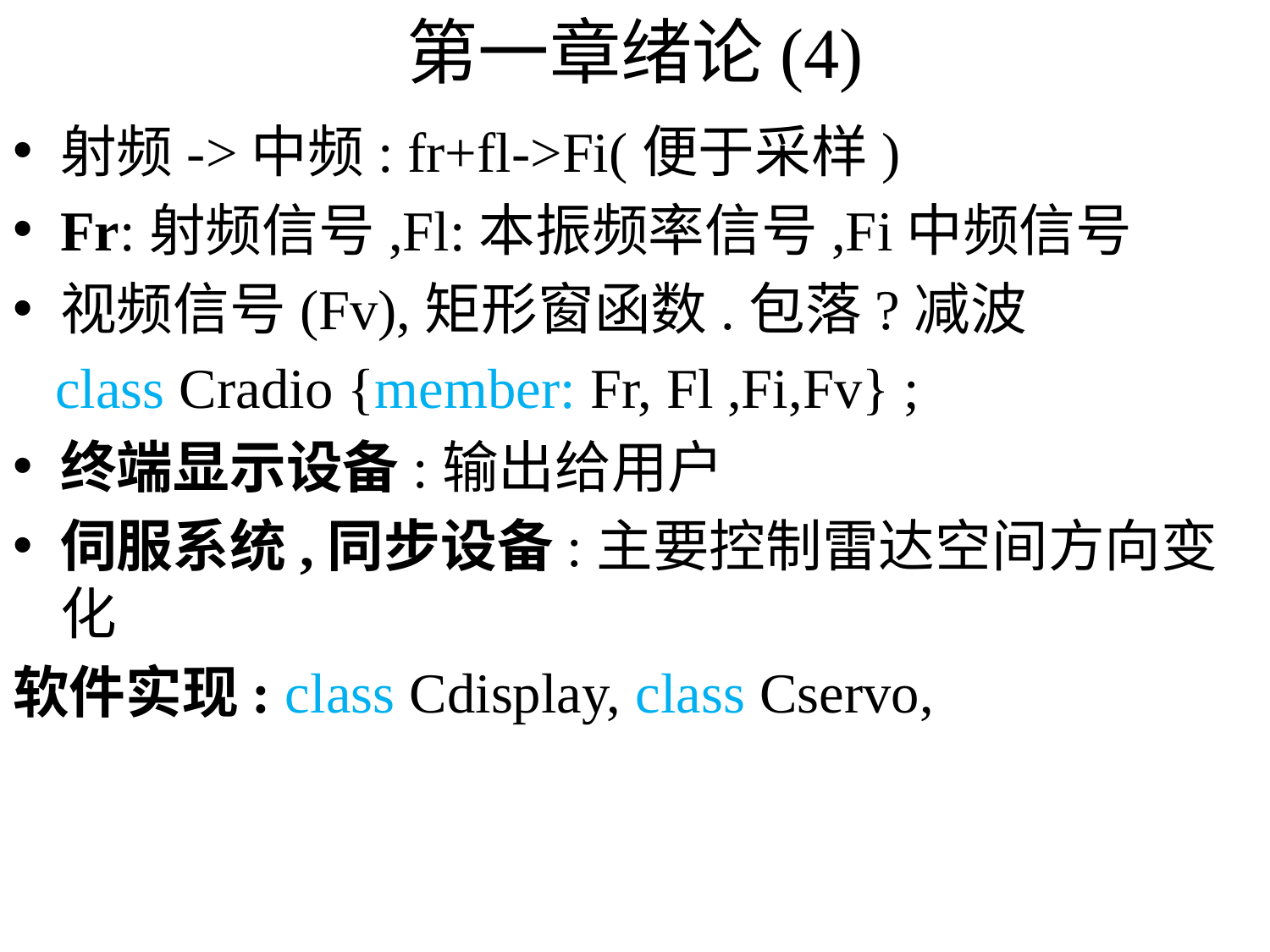

# 第一章绪论(4)
射频->中频: fr+fl->Fi(便于采样)
Fr:射频信号,Fl:本振频率信号,Fi中频信号
视频信号(Fv),矩形窗函数.包落?减波
   class Cradio {member: Fr, Fl ,Fi,Fv} ;
终端显示设备:输出给用户
伺服系统,同步设备:主要控制雷达空间方向变化
软件实现: class Cdisplay, class Cservo,